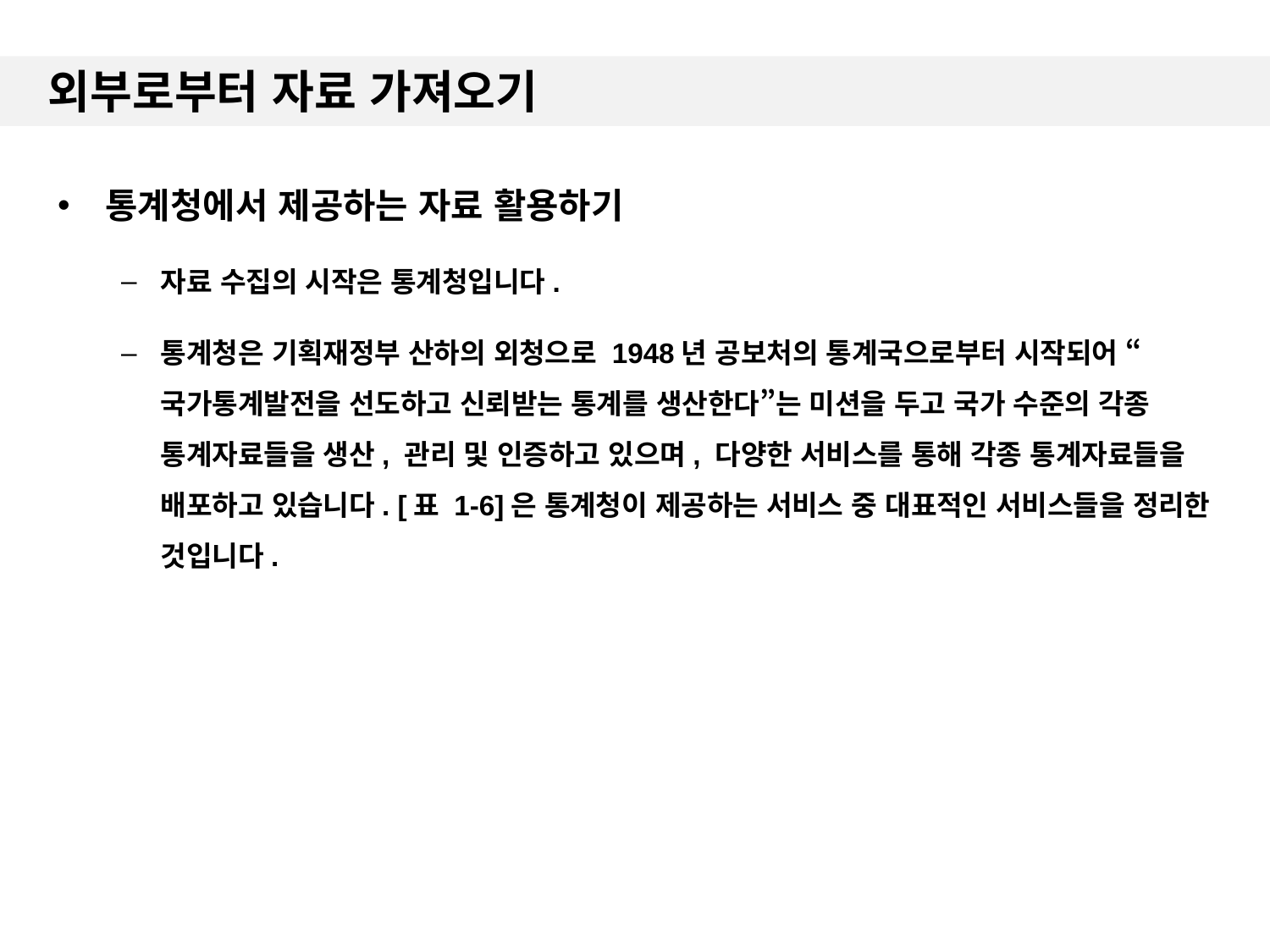

2장을 위한 준비
# 외부로부터 자료 가져오기
통계청에서 제공하는 자료 활용하기
자료 수집의 시작은 통계청입니다.
통계청은 기획재정부 산하의 외청으로 1948년 공보처의 통계국으로부터 시작되어 “국가통계발전을 선도하고 신뢰받는 통계를 생산한다”는 미션을 두고 국가 수준의 각종 통계자료들을 생산, 관리 및 인증하고 있으며, 다양한 서비스를 통해 각종 통계자료들을 배포하고 있습니다. [표 1-6]은 통계청이 제공하는 서비스 중 대표적인 서비스들을 정리한 것입니다.